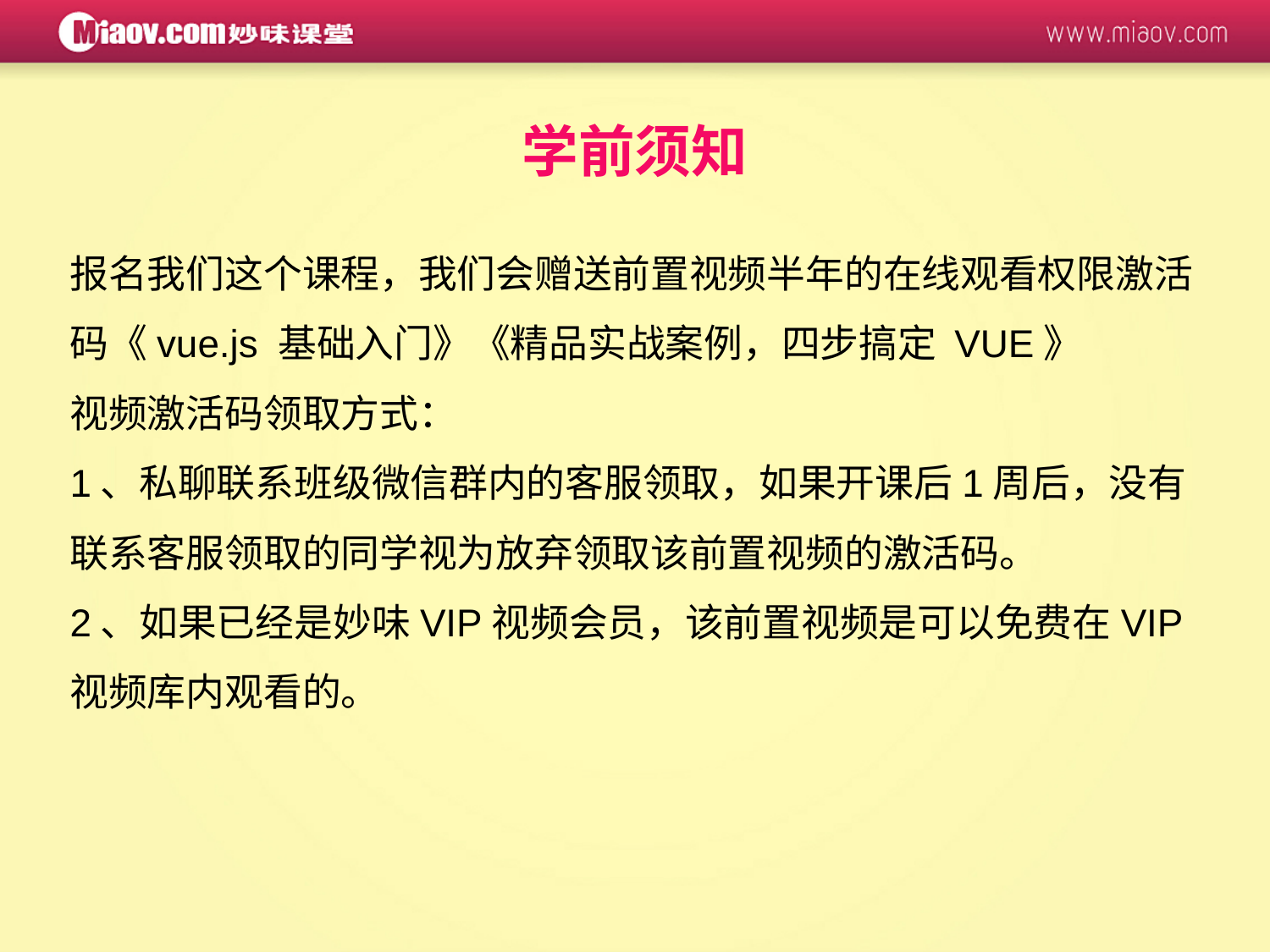

学前须知
报名我们这个课程，我们会赠送前置视频半年的在线观看权限激活码《vue.js 基础入门》《精品实战案例，四步搞定 VUE》
视频激活码领取方式：
1、私聊联系班级微信群内的客服领取，如果开课后1周后，没有联系客服领取的同学视为放弃领取该前置视频的激活码。
2、如果已经是妙味VIP视频会员，该前置视频是可以免费在VIP视频库内观看的。